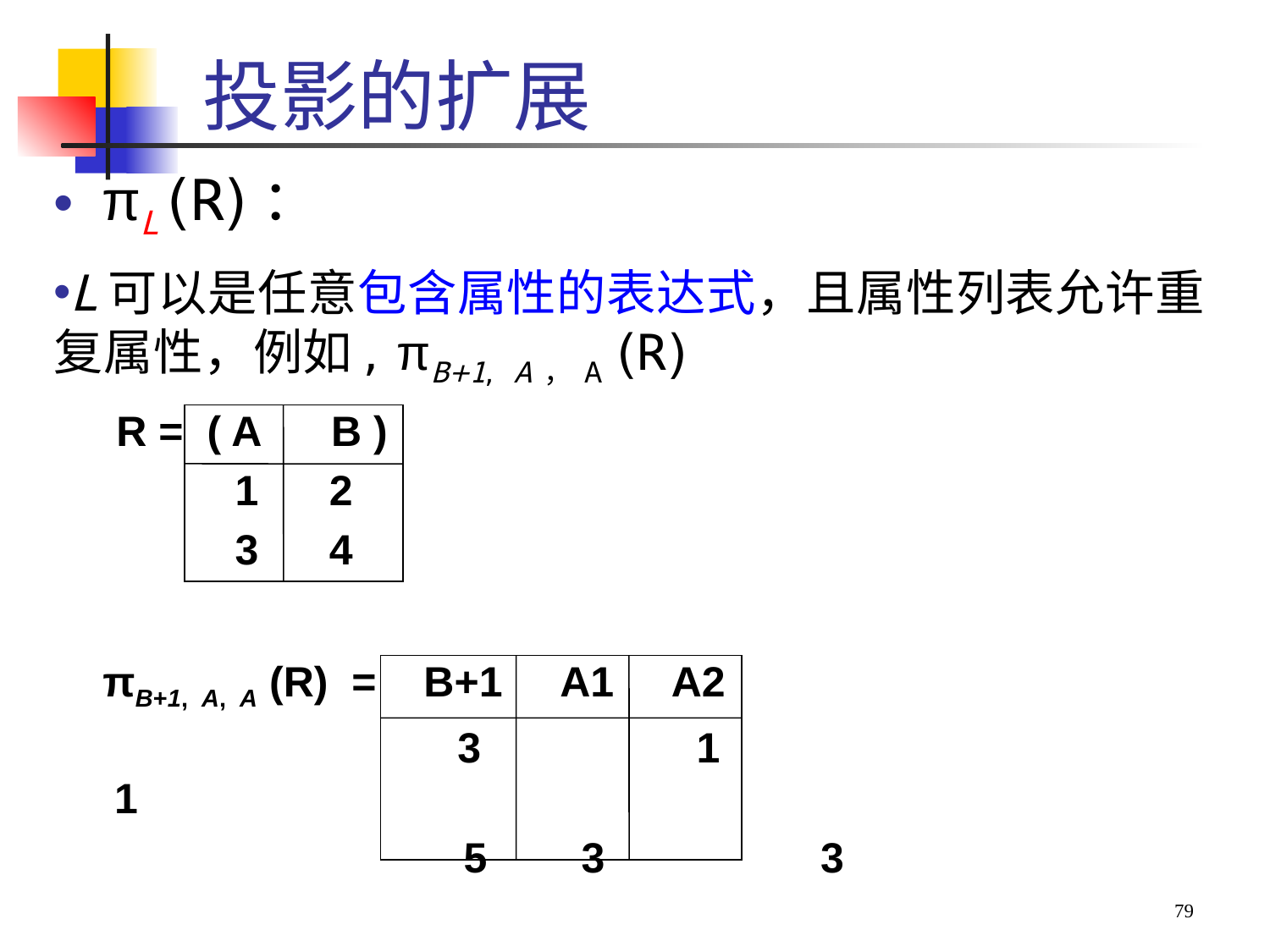

# 投影的扩展
πL (R)：
L可以是任意包含属性的表达式，且属性列表允许重复属性，例如, πB+1,  A，A (R)

R =  ( A      B )
          1      2
          3      4

   πB+1,  A,  A (R)  =    B+1     A1     A2
	                      3	          1	          1
		            5        3	          3

79